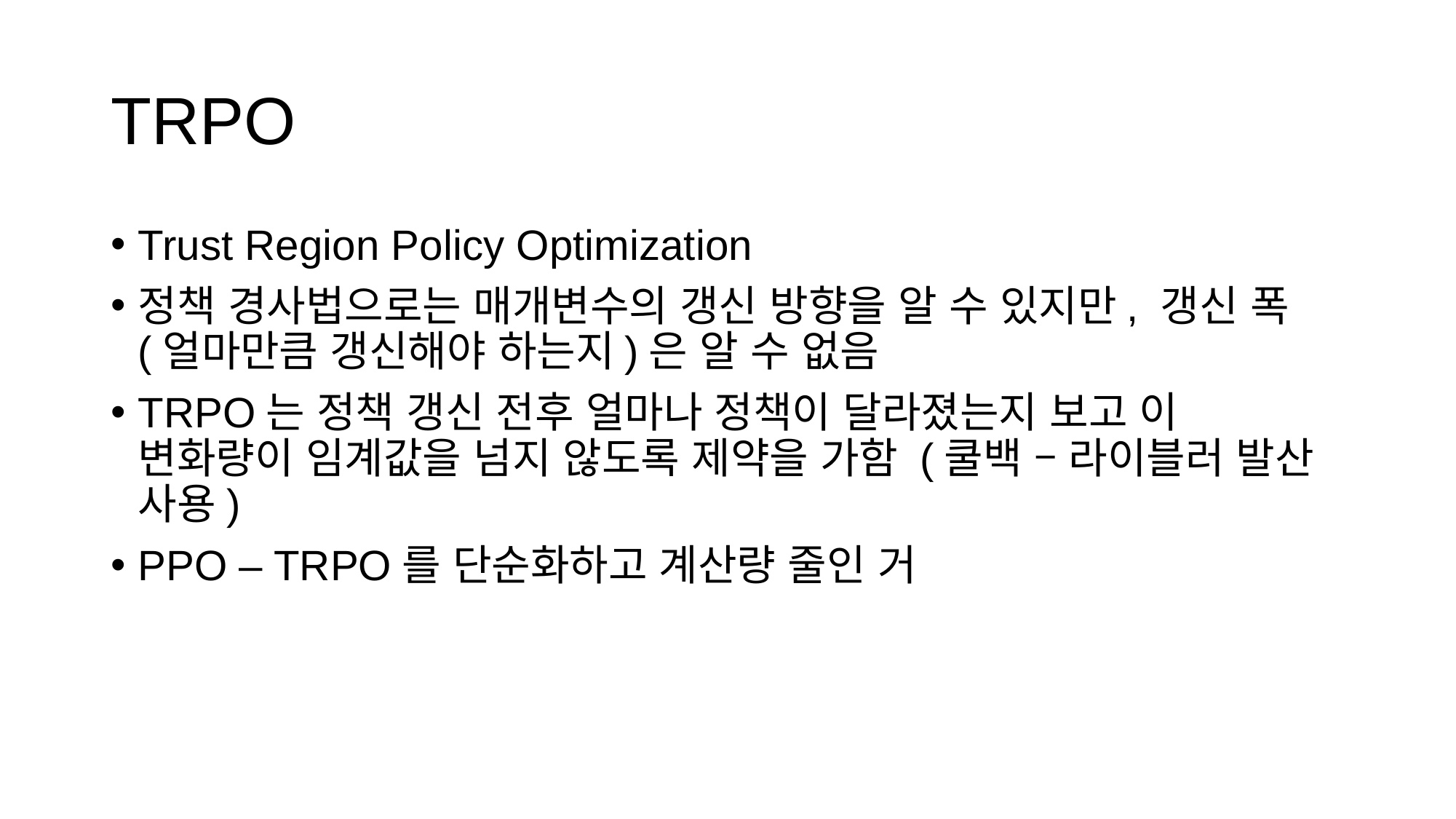

# TRPO
Trust Region Policy Optimization
정책 경사법으로는 매개변수의 갱신 방향을 알 수 있지만, 갱신 폭 (얼마만큼 갱신해야 하는지)은 알 수 없음
TRPO는 정책 갱신 전후 얼마나 정책이 달라졌는지 보고 이 변화량이 임계값을 넘지 않도록 제약을 가함 (쿨백 – 라이블러 발산 사용)
PPO – TRPO를 단순화하고 계산량 줄인 거